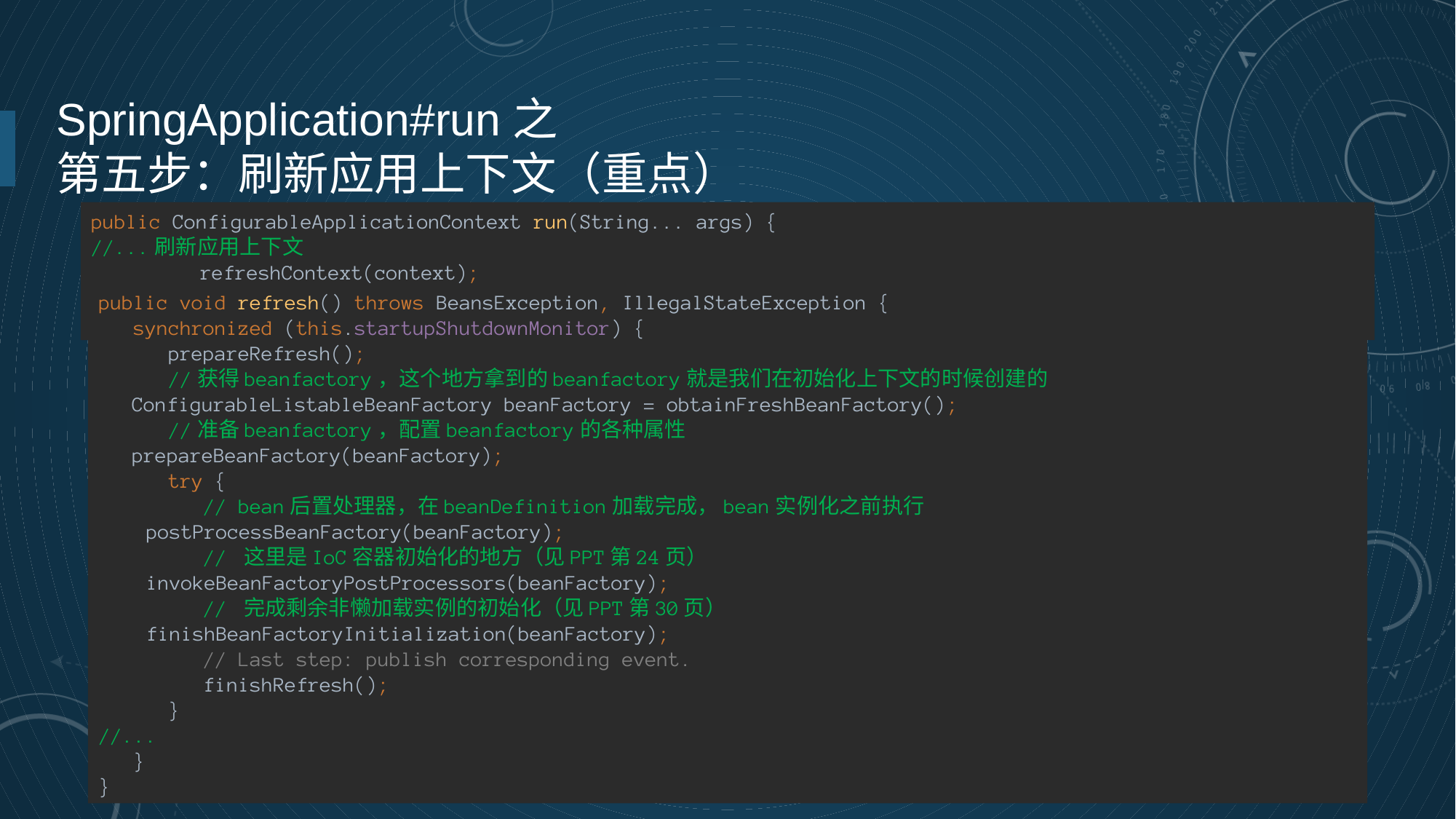

# SpringApplication#run之 第五步：刷新应用上下文（重点）
public ConfigurableApplicationContext run(String... args) {
//...刷新应用上下文
	refreshContext(context);
//...
}
public void refresh() throws BeansException, IllegalStateException {
   synchronized (this.startupShutdownMonitor) {
      prepareRefresh();
      //获得beanfactory，这个地方拿到的beanfactory就是我们在初始化上下文的时候创建的
      ConfigurableListableBeanFactory beanFactory = obtainFreshBeanFactory();
      //准备beanfactory，配置beanfactory的各种属性
      prepareBeanFactory(beanFactory);
      try {
         // bean后置处理器，在beanDefinition加载完成，bean实例化之前执行
         postProcessBeanFactory(beanFactory);
         // 这里是IoC容器初始化的地方（见PPT第24页）
         invokeBeanFactoryPostProcessors(beanFactory);
         // 完成剩余非懒加载实例的初始化（见PPT第30页）
         finishBeanFactoryInitialization(beanFactory);
         // Last step: publish corresponding event.
         finishRefresh();
      }
//...
   }
}